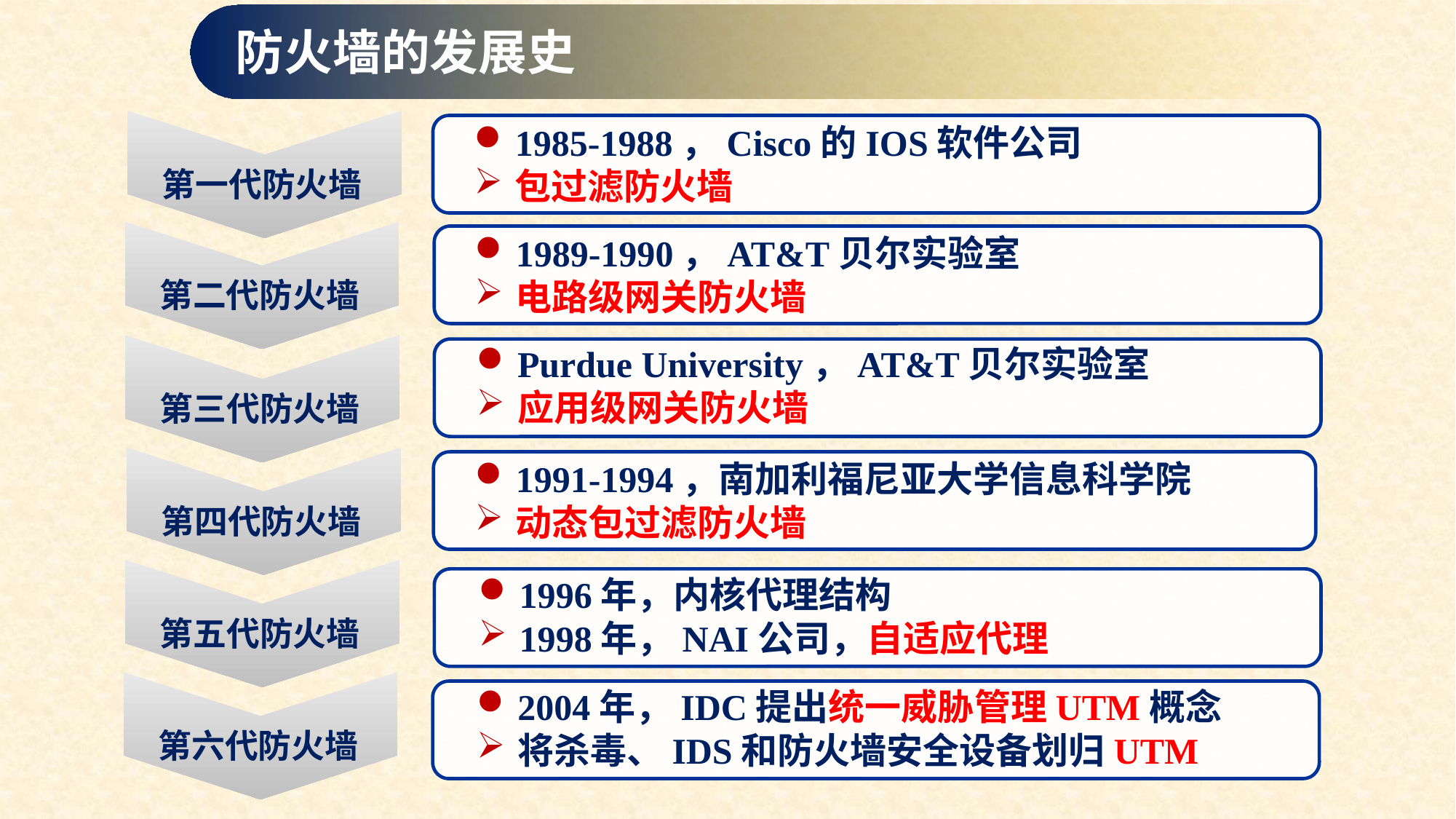

防火墙的发展史

第一代防火墙
1985-1988，Cisco的IOS软件公司
包过滤防火墙

第二代防火墙
1989-1990，AT&T贝尔实验室
电路级网关防火墙

第三代防火墙
Purdue University，AT&T贝尔实验室
应用级网关防火墙

第四代防火墙
1991-1994，南加利福尼亚大学信息科学院
动态包过滤防火墙

第五代防火墙
1996年，内核代理结构
1998年，NAI公司，自适应代理

第六代防火墙
2004年，IDC提出统一威胁管理UTM概念
将杀毒、IDS和防火墙安全设备划归UTM